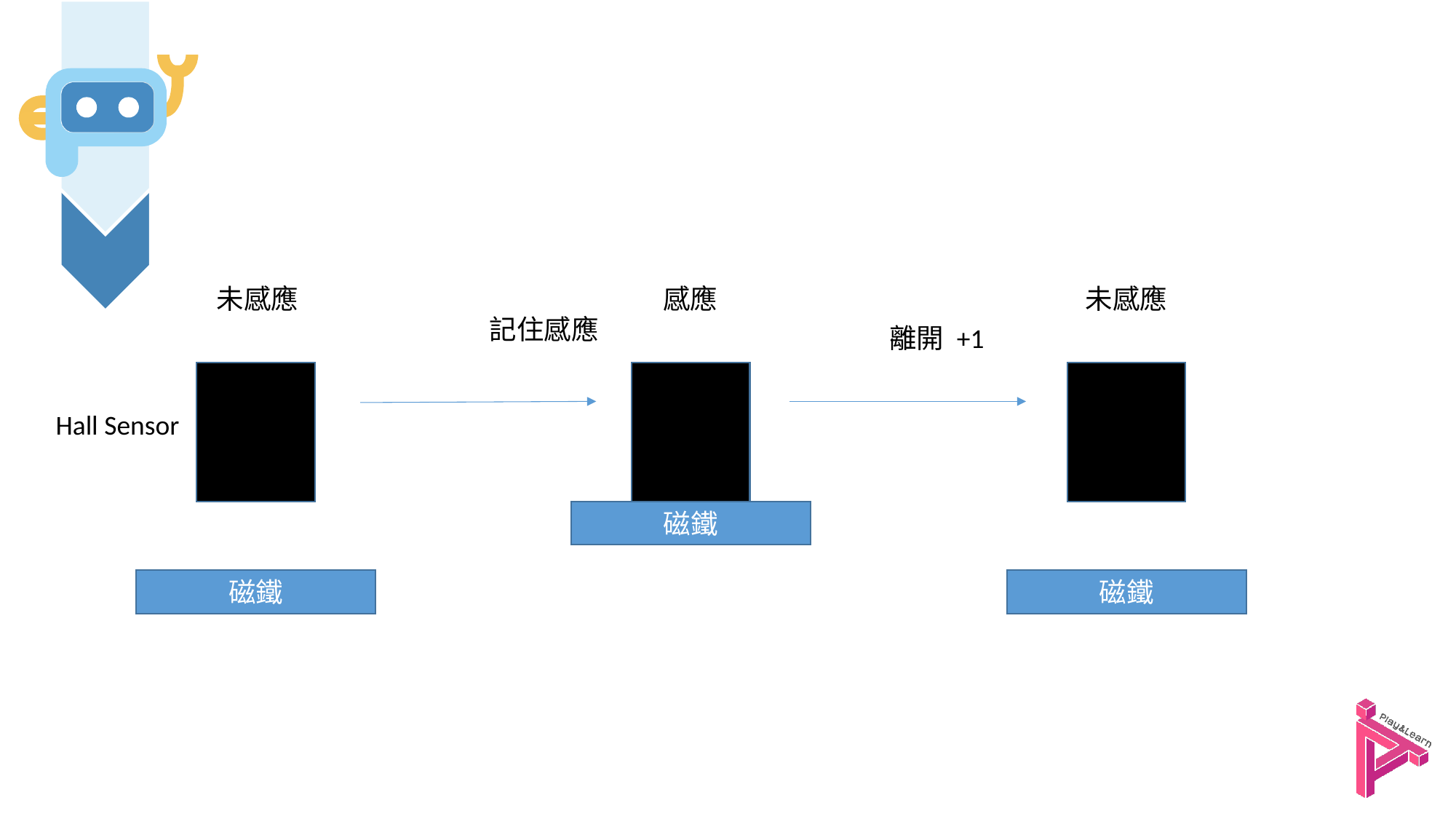

未感應
感應
未感應
記住感應
離開 +1

Hall Sensor
磁鐵
磁鐵
磁鐵